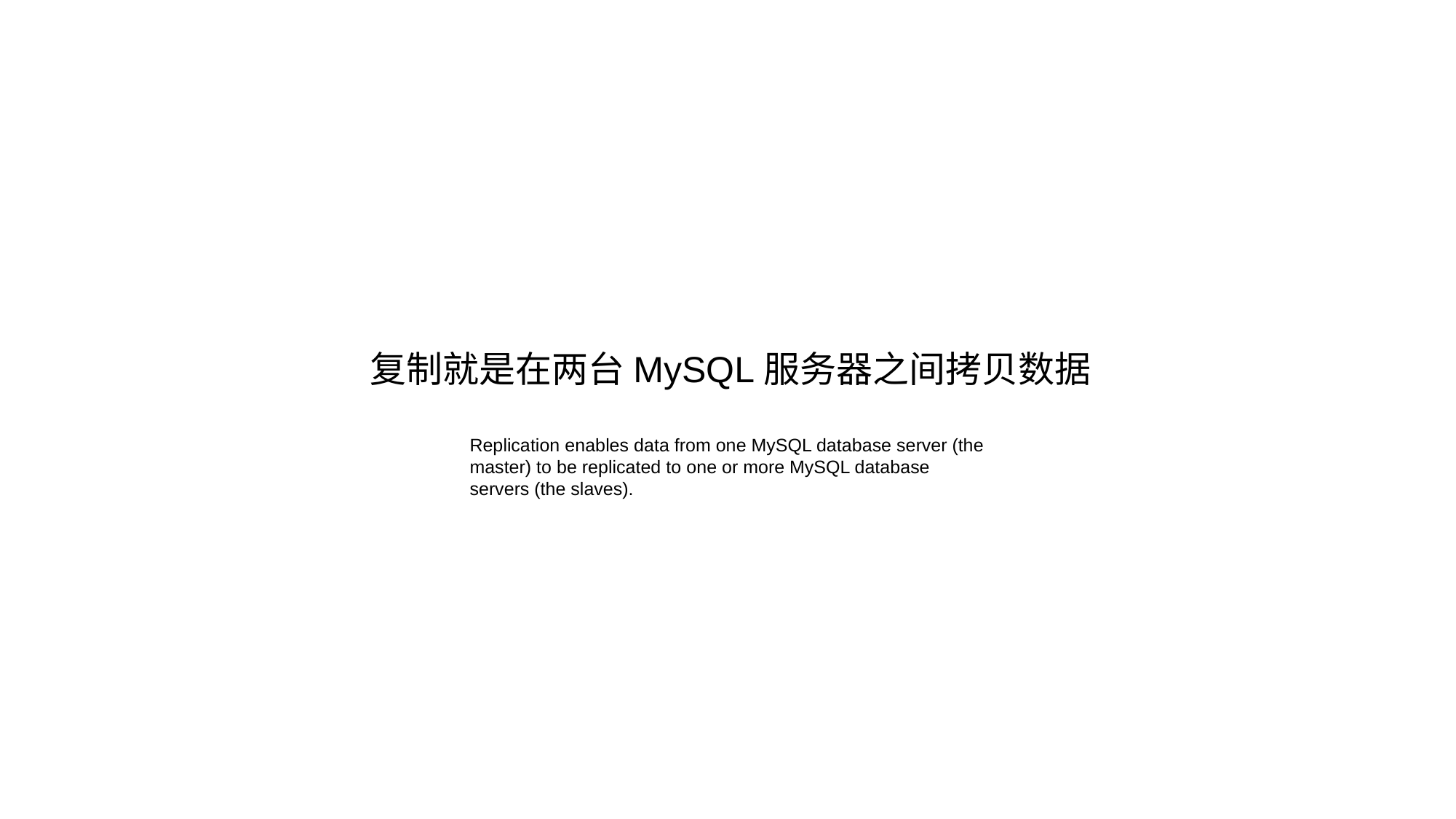

复制就是在两台MySQL服务器之间拷贝数据
Replication enables data from one MySQL database server (the master) to be replicated to one or more MySQL database servers (the slaves).